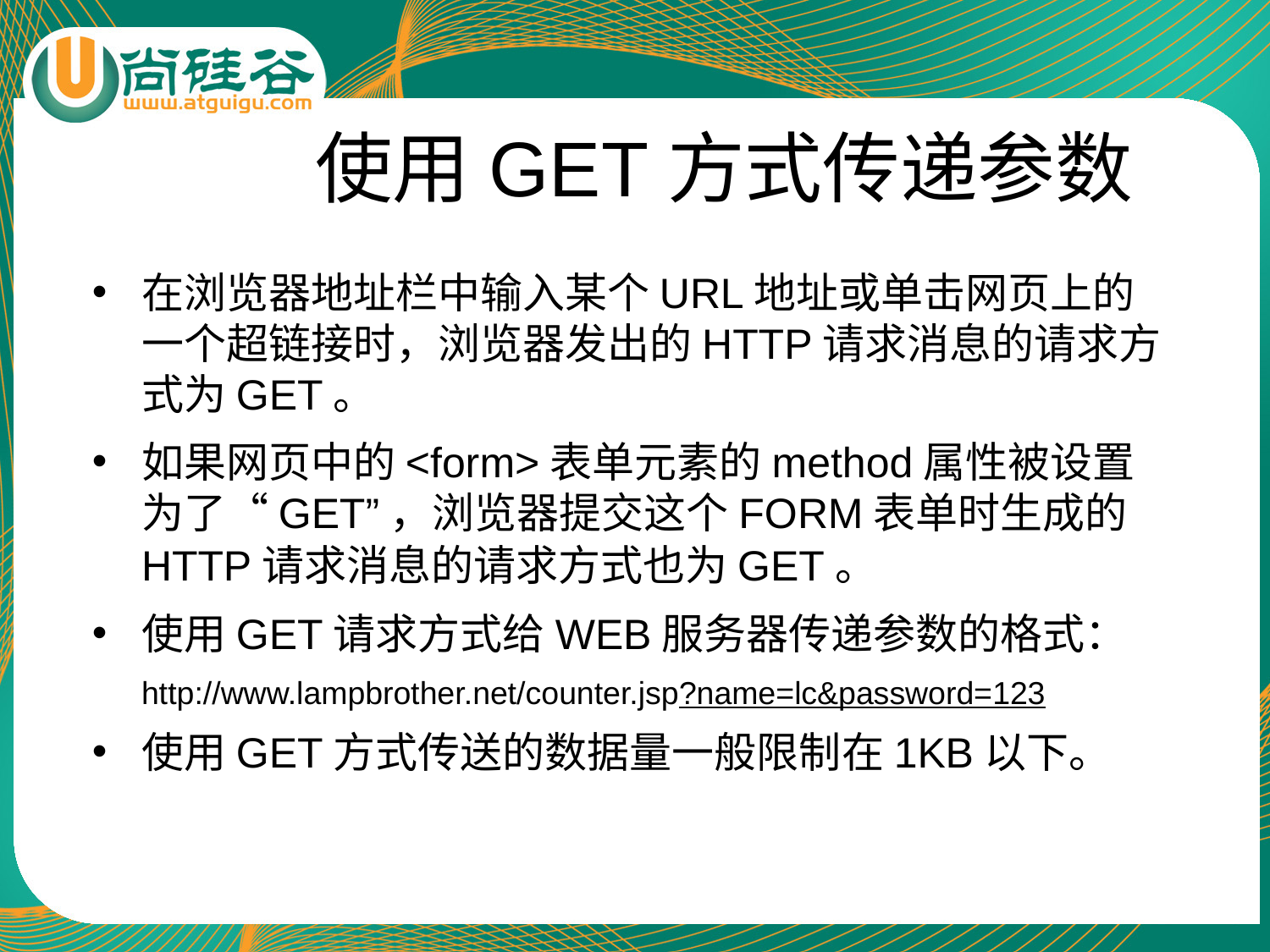

# 使用GET方式传递参数
在浏览器地址栏中输入某个URL地址或单击网页上的一个超链接时，浏览器发出的HTTP请求消息的请求方式为GET。
如果网页中的<form>表单元素的method属性被设置为了“GET”，浏览器提交这个FORM表单时生成的HTTP请求消息的请求方式也为GET。
使用GET请求方式给WEB服务器传递参数的格式：
	http://www.lampbrother.net/counter.jsp?name=lc&password=123
使用GET方式传送的数据量一般限制在1KB以下。